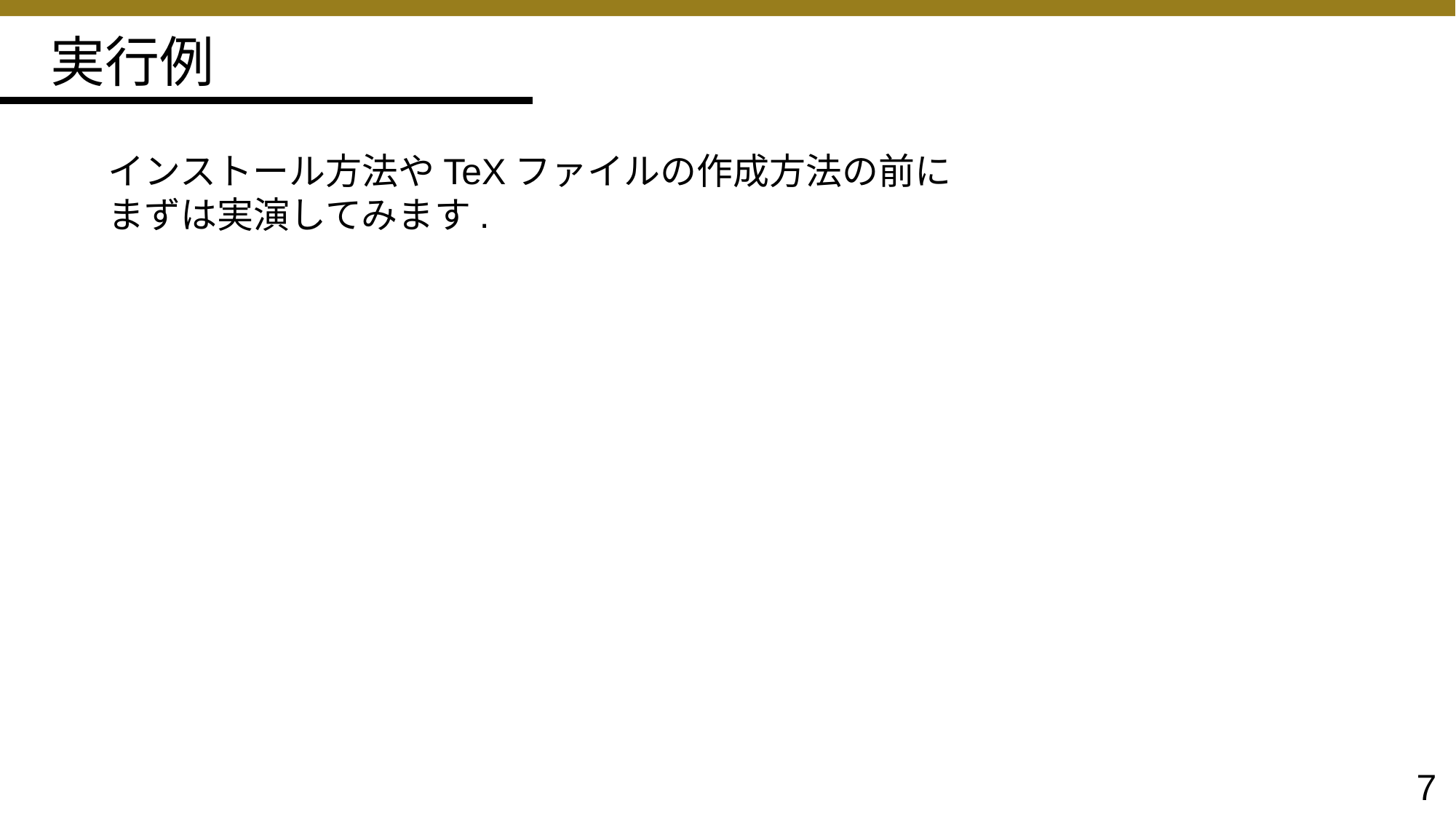

# 実行例
インストール方法やTeXファイルの作成方法の前に
まずは実演してみます.